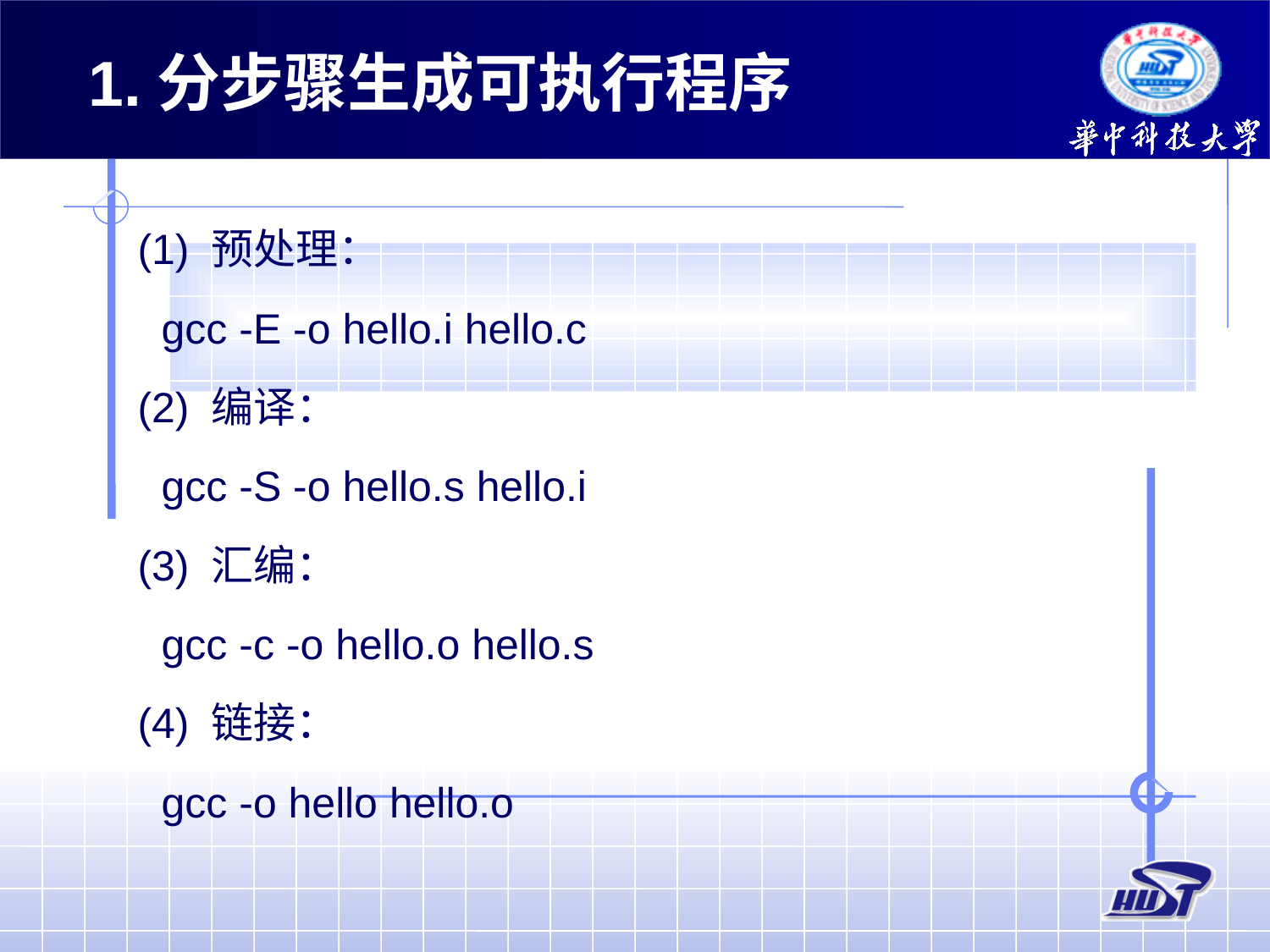

1.分步骤生成可执行程序
(1) 预处理：
  gcc -E -o hello.i hello.c
(2) 编译：
  gcc -S -o hello.s hello.i
(3) 汇编：
  gcc -c -o hello.o hello.s
(4) 链接：
  gcc -o hello hello.o